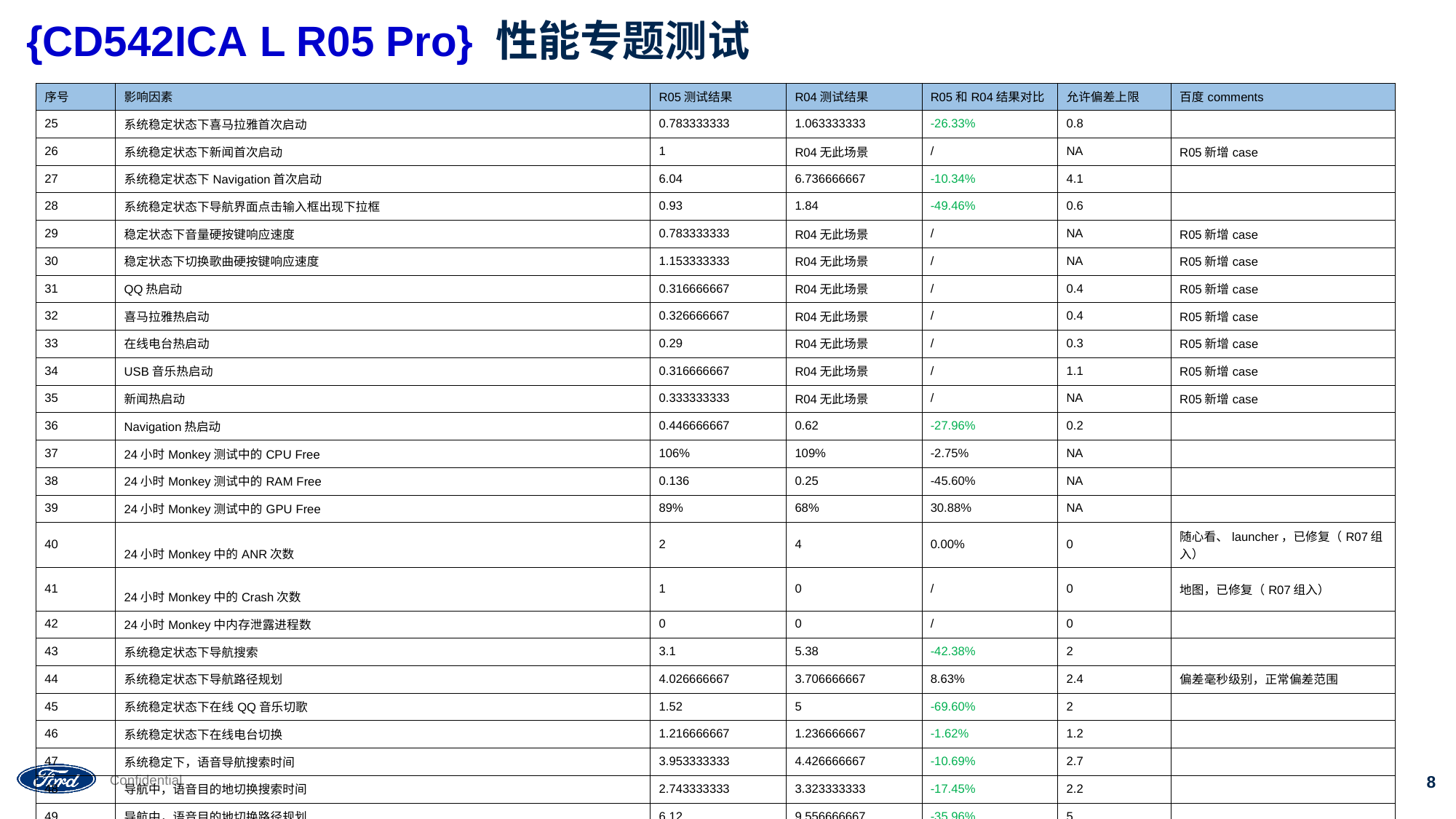

# {CD542ICA L R05 Pro} 性能专题测试
| 序号 | 影响因素 | R05测试结果 | R04测试结果 | R05和R04结果对比 | 允许偏差上限 | 百度comments |
| --- | --- | --- | --- | --- | --- | --- |
| 25 | 系统稳定状态下喜马拉雅首次启动 | 0.783333333 | 1.063333333 | -26.33% | 0.8 |  |
| 26 | 系统稳定状态下新闻首次启动 | 1 | R04无此场景 | / | NA | R05新增case |
| 27 | 系统稳定状态下Navigation首次启动 | 6.04 | 6.736666667 | -10.34% | 4.1 |  |
| 28 | 系统稳定状态下导航界面点击输入框出现下拉框 | 0.93 | 1.84 | -49.46% | 0.6 |  |
| 29 | 稳定状态下音量硬按键响应速度 | 0.783333333 | R04无此场景 | / | NA | R05新增case |
| 30 | 稳定状态下切换歌曲硬按键响应速度 | 1.153333333 | R04无此场景 | / | NA | R05新增case |
| 31 | QQ热启动 | 0.316666667 | R04无此场景 | / | 0.4 | R05新增case |
| 32 | 喜马拉雅热启动 | 0.326666667 | R04无此场景 | / | 0.4 | R05新增case |
| 33 | 在线电台热启动 | 0.29 | R04无此场景 | / | 0.3 | R05新增case |
| 34 | USB音乐热启动 | 0.316666667 | R04无此场景 | / | 1.1 | R05新增case |
| 35 | 新闻热启动 | 0.333333333 | R04无此场景 | / | NA | R05新增case |
| 36 | Navigation热启动 | 0.446666667 | 0.62 | -27.96% | 0.2 |  |
| 37 | 24小时Monkey测试中的CPU Free | 106% | 109% | -2.75% | NA |  |
| 38 | 24小时Monkey测试中的RAM Free | 0.136 | 0.25 | -45.60% | NA |  |
| 39 | 24小时Monkey测试中的GPU Free | 89% | 68% | 30.88% | NA |  |
| 40 | 24小时Monkey中的ANR次数 | 2 | 4 | 0.00% | 0 | 随心看、launcher，已修复（R07组入） |
| 41 | 24小时Monkey中的Crash次数 | 1 | 0 | / | 0 | 地图，已修复（R07组入） |
| 42 | 24小时Monkey中内存泄露进程数 | 0 | 0 | / | 0 |  |
| 43 | 系统稳定状态下导航搜索 | 3.1 | 5.38 | -42.38% | 2 |  |
| 44 | 系统稳定状态下导航路径规划 | 4.026666667 | 3.706666667 | 8.63% | 2.4 | 偏差毫秒级别，正常偏差范围 |
| 45 | 系统稳定状态下在线QQ音乐切歌 | 1.52 | 5 | -69.60% | 2 |  |
| 46 | 系统稳定状态下在线电台切换 | 1.216666667 | 1.236666667 | -1.62% | 1.2 |  |
| 47 | 系统稳定下，语音导航搜索时间 | 3.953333333 | 4.426666667 | -10.69% | 2.7 |  |
| 48 | 导航中，语音目的地切换搜索时间 | 2.743333333 | 3.323333333 | -17.45% | 2.2 |  |
| 49 | 导航中，语音目的地切换路径规划 | 6.12 | 9.556666667 | -35.96% | 5 |  |